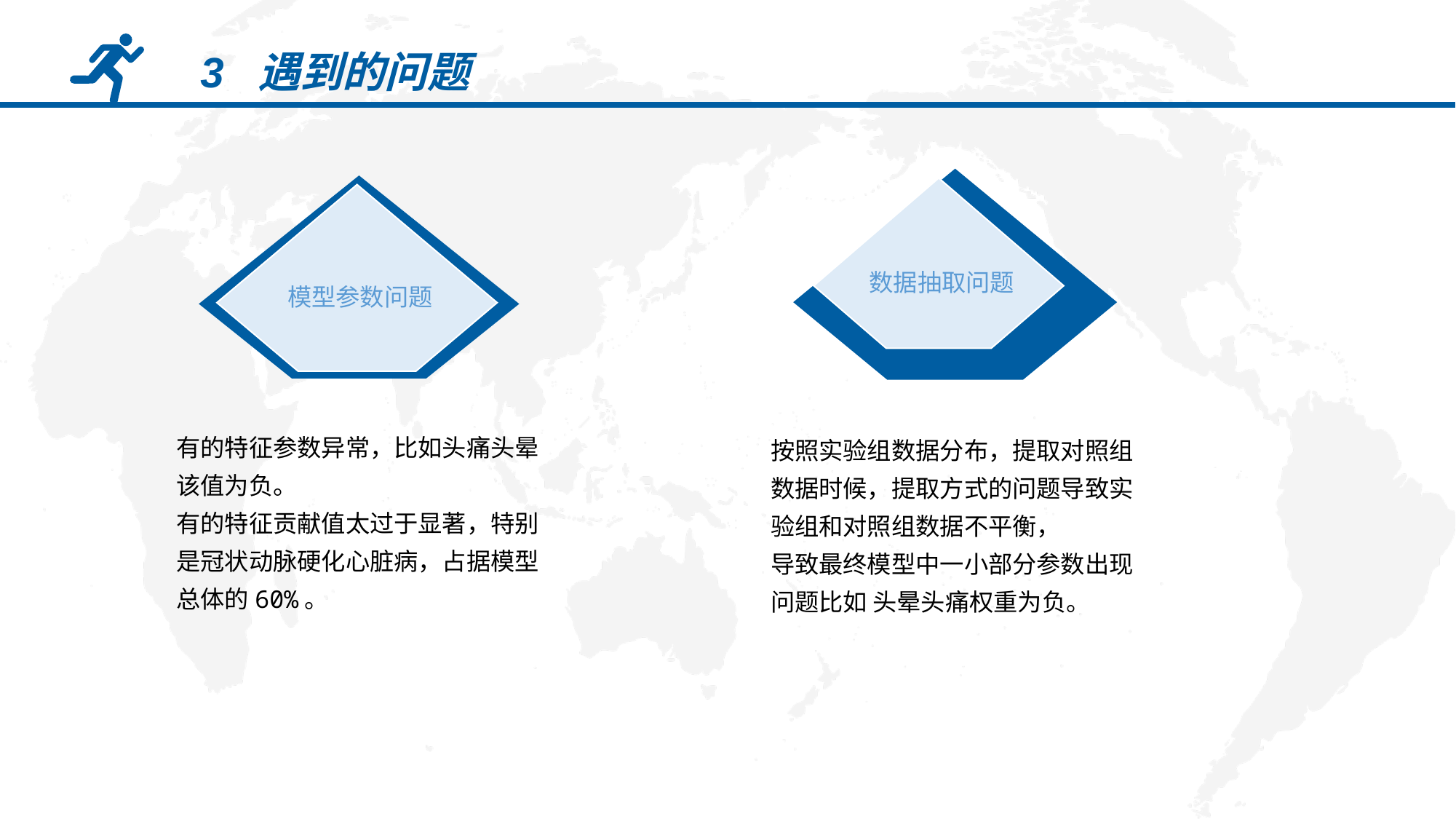

3  遇到的问题

数据抽取问题
按照实验组数据分布，提取对照组数据时候，提取方式的问题导致实验组和对照组数据不平衡，
导致最终模型中一小部分参数出现问题比如 头晕头痛权重为负。

模型参数问题
有的特征参数异常，比如头痛头晕该值为负。
有的特征贡献值太过于显著，特别是冠状动脉硬化心脏病，占据模型总体的60%。